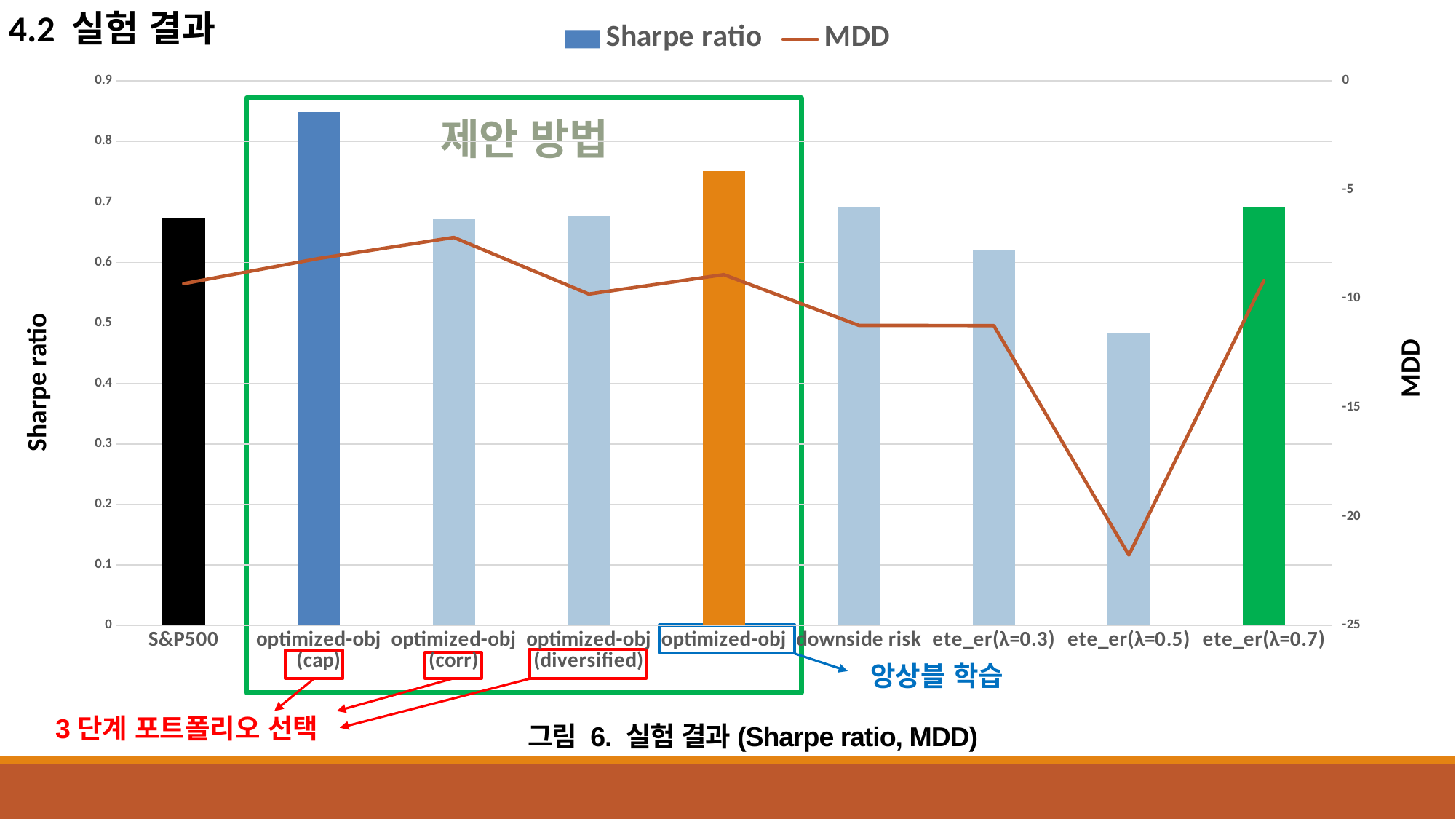

4.2 실험 결과

### Chart

| Category | Sharpe ratio | MDD |
|---|---|---|
| S&P500 | 0.6727086400302824 | -9.30377272562878 |
| optimized-obj
(cap) | 0.8483304890371255 | -8.14857287210138 |
| optimized-obj (corr) | 0.6714418885289133 | -7.181664680604552 |
| optimized-obj (diversified) | 0.6761591254421278 | -9.780019328149088 |
| optimized-obj | 0.7510455989893327 | -8.889943876542453 |
| downside risk | 0.6915711180814177 | -11.21819090986295 |
| ete_er(λ=0.3) | 0.6203508155145663 | -11.2282297076241 |
| ete_er(λ=0.5) | 0.4832553246903493 | -21.766294941856987 |
| ete_er(λ=0.7) | 0.6922077781925915 | -9.158129696544353 |
제안 방법
Sharpe ratio
MDD

앙상블 학습
그림 6. 실험 결과(Sharpe ratio, MDD)
3단계 포트폴리오 선택